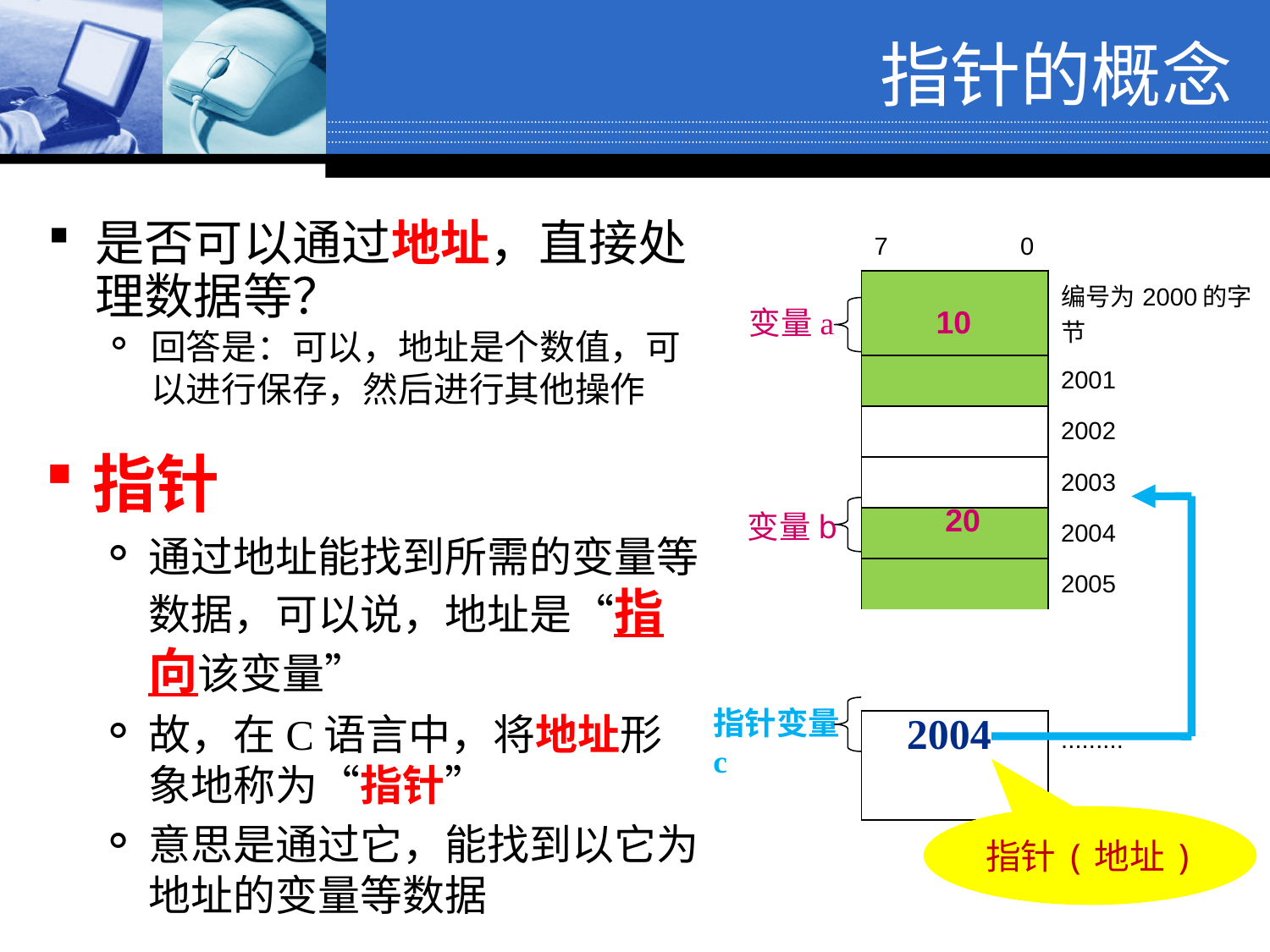

# 指针的概念
是否可以通过地址，直接处理数据等？
回答是：可以，地址是个数值，可以进行保存，然后进行其他操作
| 7 0 |  |
| --- | --- |
|  | 编号为2000的字节 |
|  | 2001 |
|  | 2002 |
|  | 2003 |
|  | 2004 |
|  | 2005 |
|  |  |
|  |  |
|  | ......... |
|  |  |
10
变量a

指针
通过地址能找到所需的变量等数据，可以说，地址是“指向该变量”
故，在C语言中，将地址形象地称为“指针”
意思是通过它，能找到以它为地址的变量等数据
20

变量b
指针变量c

2004
指针(地址)